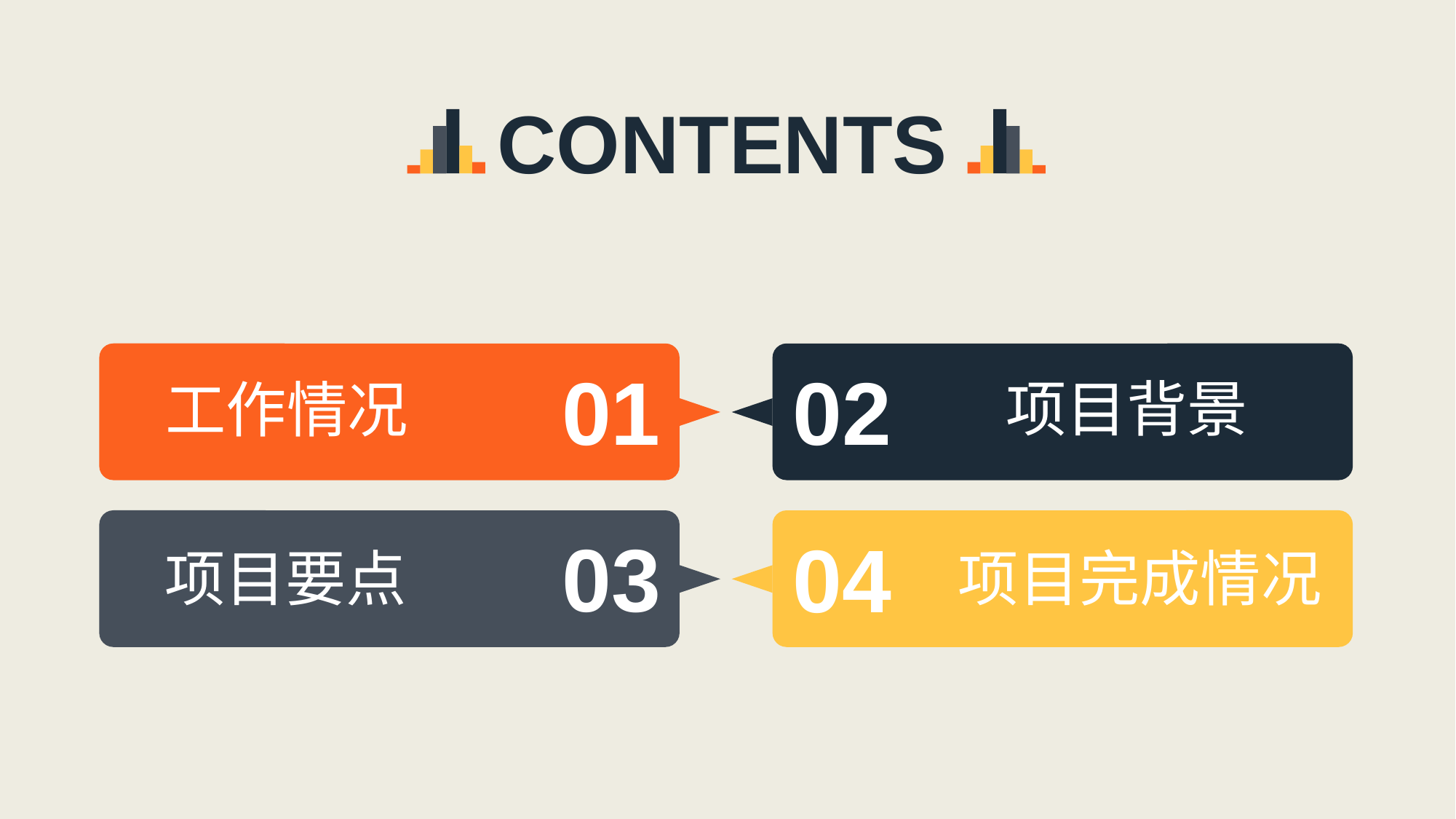

CONTENTS

01
02
项目背景
工作情况

03
04
项目完成情况
项目要点